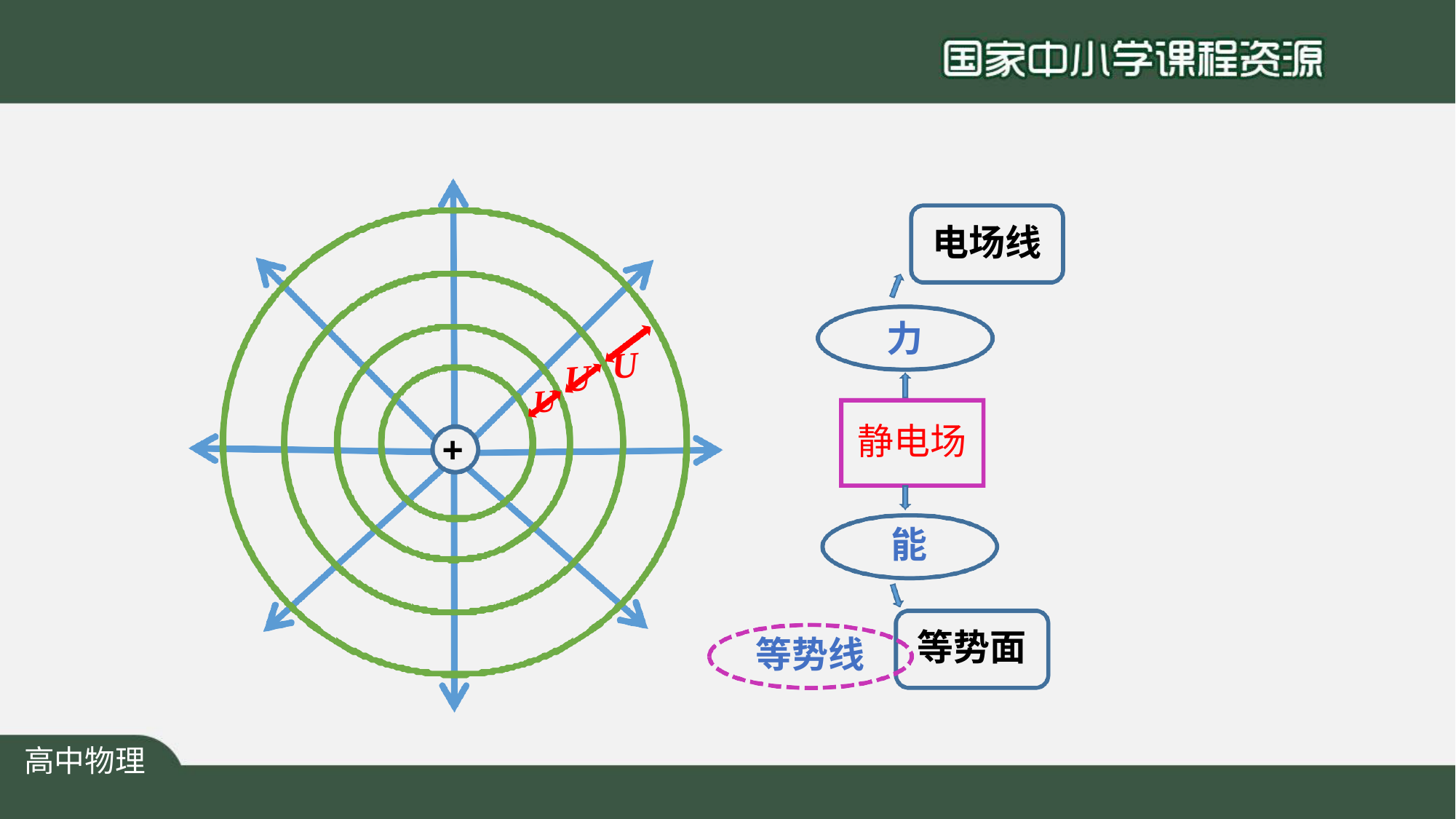

电场线

力
U
U U
静电场
+
能
等势面
等势线
高中物理